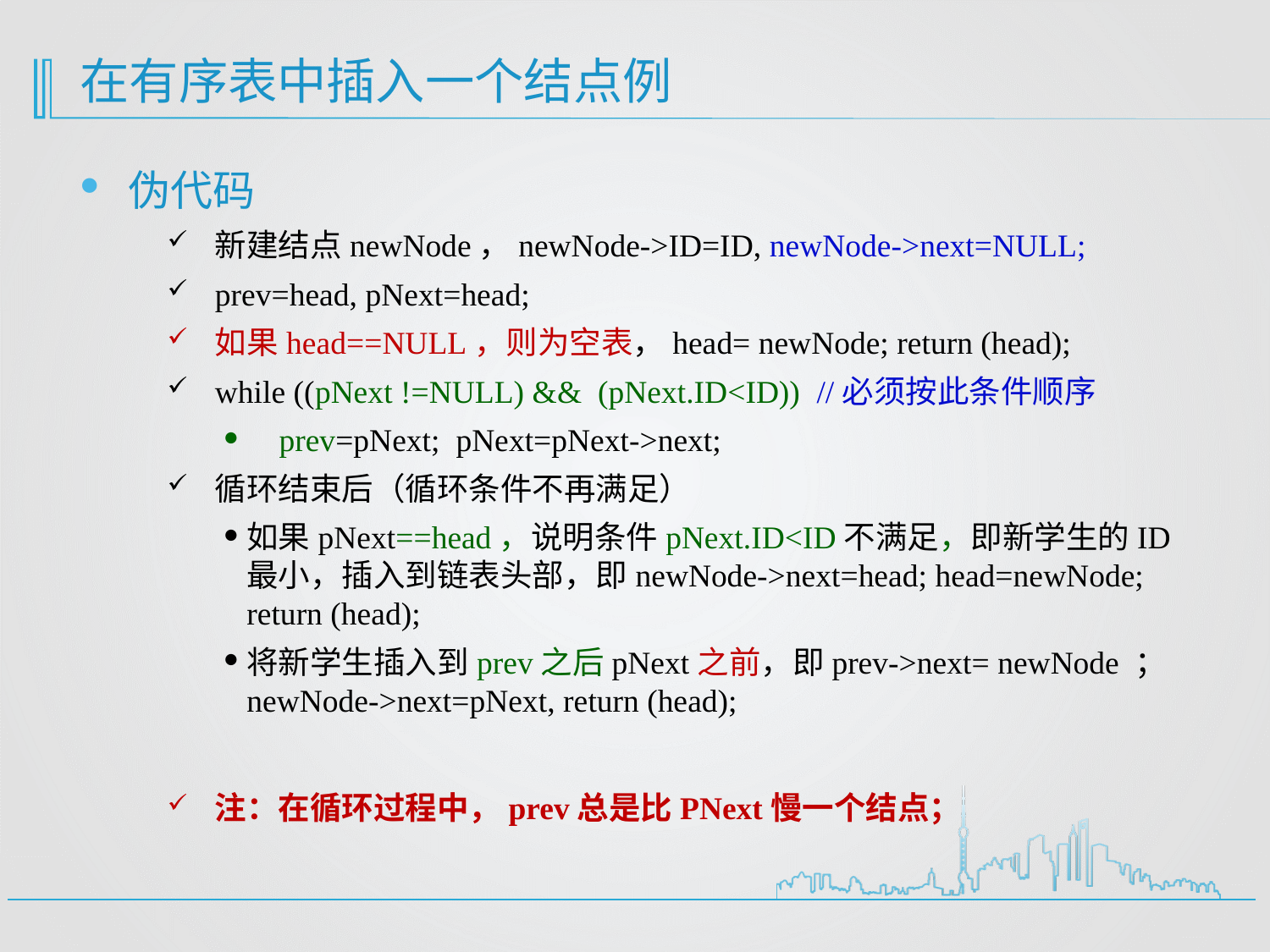

# 在有序表中插入一个结点例
伪代码
新建结点newNode，newNode->ID=ID, newNode->next=NULL;
prev=head, pNext=head;
如果head==NULL，则为空表，head= newNode; return (head);
while ((pNext !=NULL) &&  (pNext.ID<ID))  //必须按此条件顺序
    prev=pNext;  pNext=pNext->next;
循环结束后（循环条件不再满足）
如果pNext==head，说明条件pNext.ID<ID不满足，即新学生的ID最小，插入到链表头部，即newNode->next=head; head=newNode; return (head);
将新学生插入到prev之后pNext之前，即prev->next= newNode ；newNode->next=pNext, return (head);

注：在循环过程中，prev总是比PNext慢一个结点；